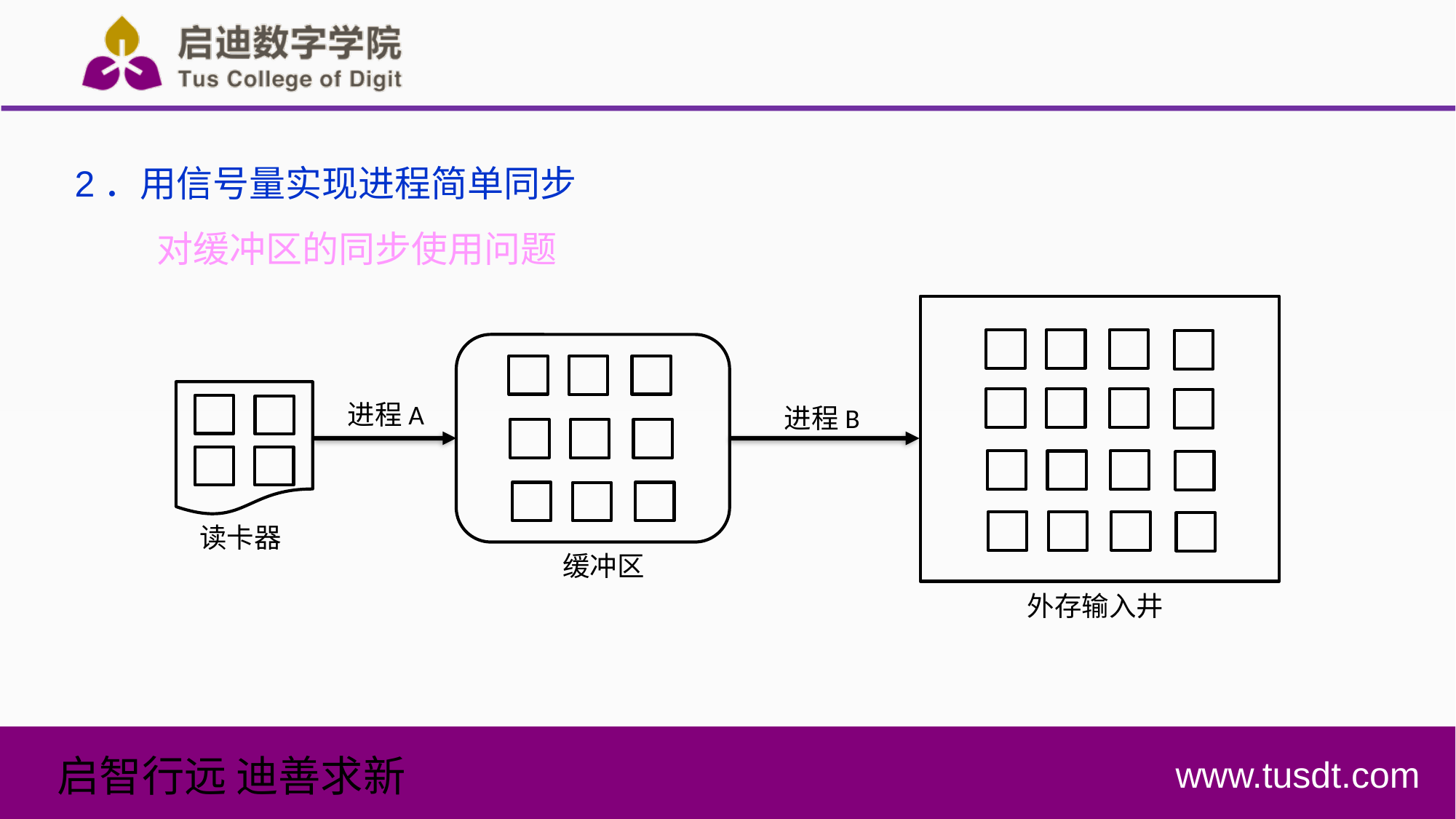

2．用信号量实现进程简单同步
         对缓冲区的同步使用问题

进程A

进程B

读卡器
缓冲区
外存输入井